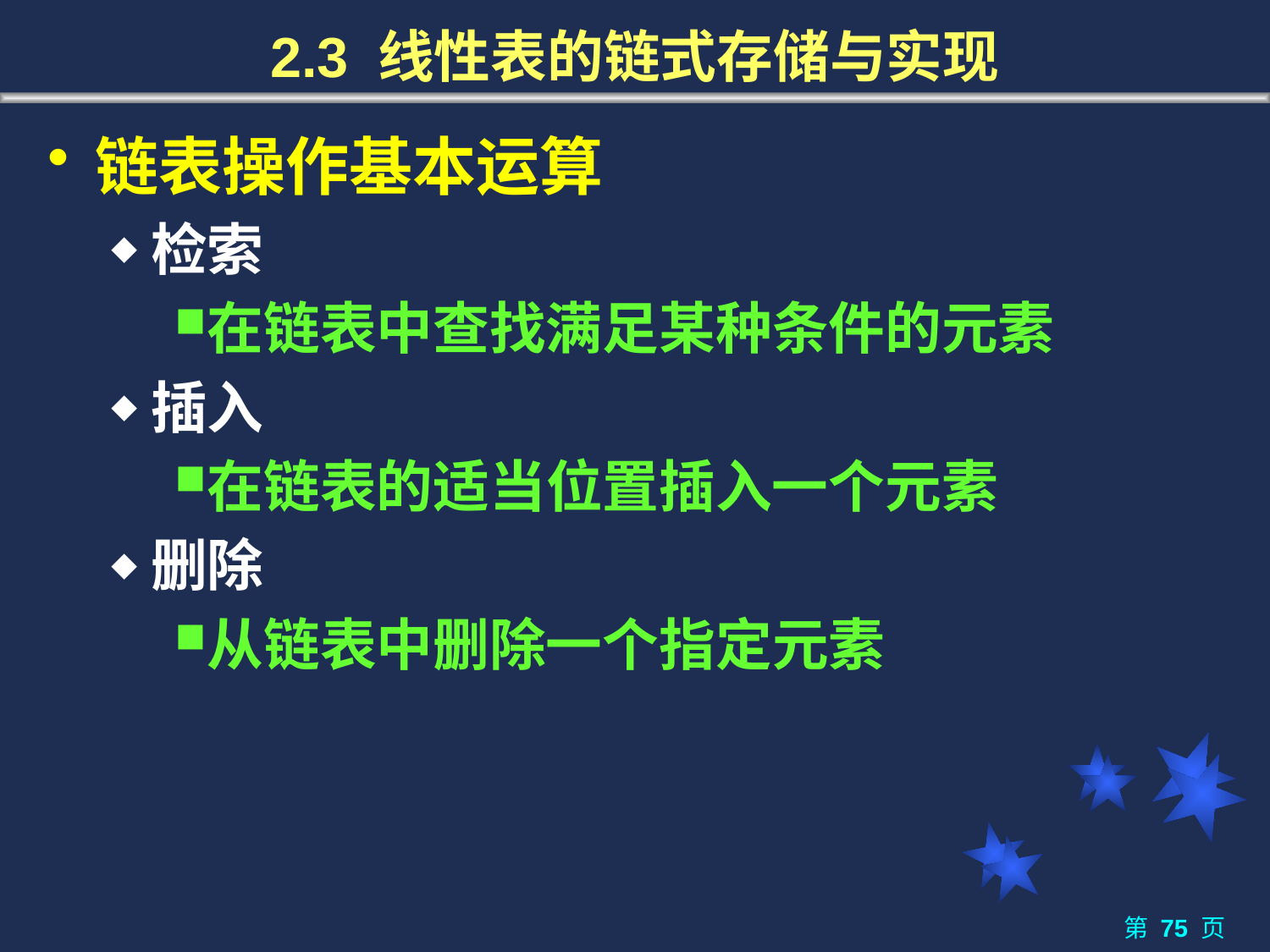

# 2.3 线性表的链式存储与实现
链表操作基本运算
检索
在链表中查找满足某种条件的元素
插入
在链表的适当位置插入一个元素
删除
从链表中删除一个指定元素
第 75 页